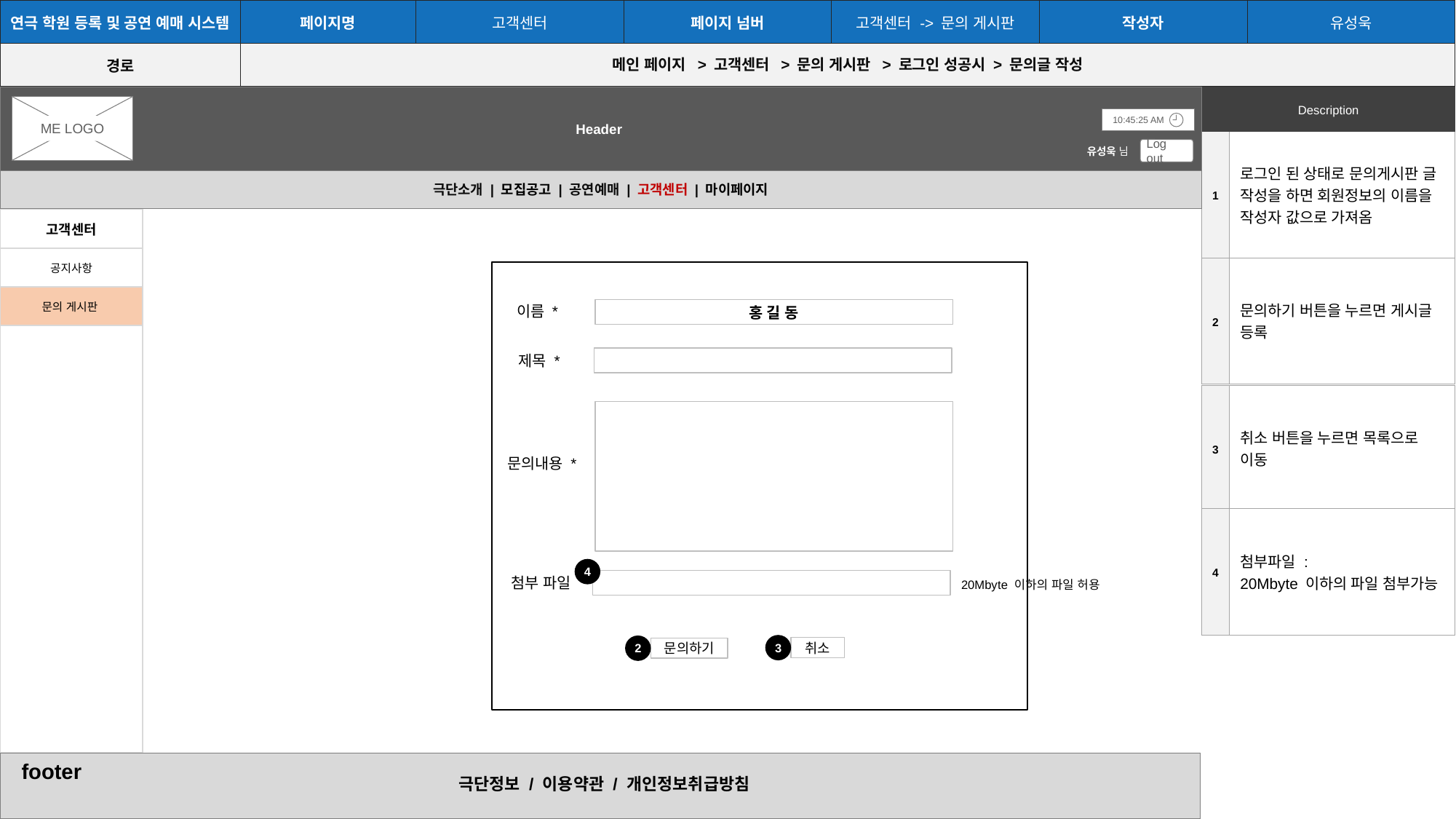

| 연극 학원 등록 및 공연 예매 시스템 | 페이지명 | 고객센터 | 페이지 넘버 | 고객센터 -> 문의 게시판 | 작성자 | 유성욱 |
| --- | --- | --- | --- | --- | --- | --- |
| 경로 | 메인 페이지 > 고객센터 > 문의 게시판 > 로그인 성공시 > 문의글 작성 |  |  |  |  |  |
Header
| Description |
| --- |

ME LOGO
10:45:25 AM

| 1 | 로그인 된 상태로 문의게시판 글 작성을 하면 회원정보의 이름을 작성자 값으로 가져옴 |
| --- | --- |
| 2 | 문의하기 버튼을 누르면 게시글 등록 |
유성욱 님
Log out
극단소개 | 모집공고 | 공연예매 | 고객센터 | 마이페이지
| 고객센터 |
| --- |
| 공지사항 |
| 문의 게시판 |
|  |

이름 *
홍 길 동
제목 *

| 3 | 취소 버튼을 누르면 목록으로 이동 |
| --- | --- |

문의내용 *
| 4 | 첨부파일 : 20Mbyte 이하의 파일 첨부가능 |
| --- | --- |
4
첨부 파일

20Mbyte 이하의 파일 허용
3
2
취소
문의하기

footer
극단정보 / 이용약관 / 개인정보취급방침